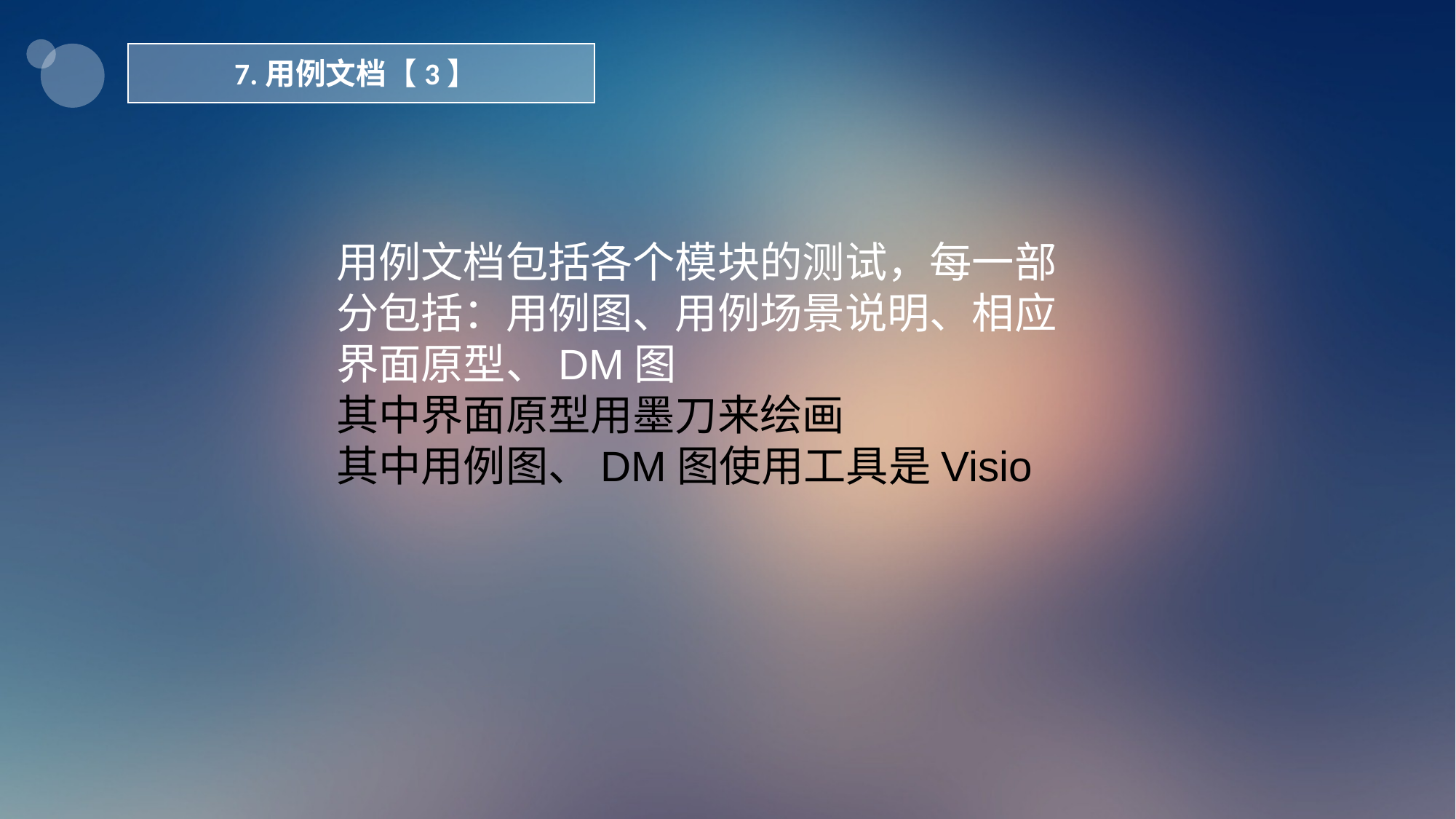

7.用例文档【3】
用例文档包括各个模块的测试，每一部分包括：用例图、用例场景说明、相应界面原型、DM图
其中界面原型用墨刀来绘画
其中用例图、DM图使用工具是Visio